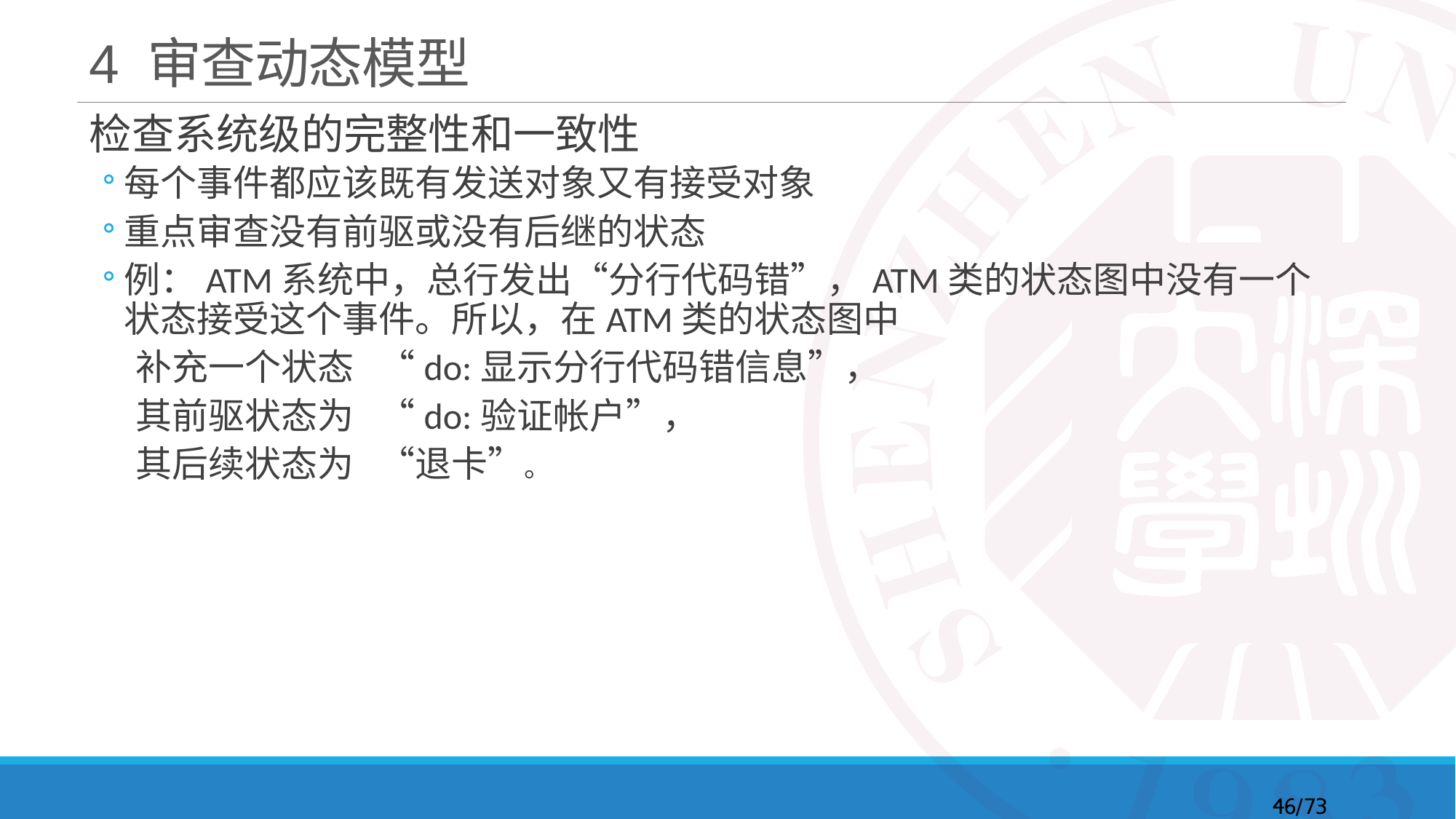

# 4 审查动态模型
检查系统级的完整性和一致性
每个事件都应该既有发送对象又有接受对象
重点审查没有前驱或没有后继的状态
例：ATM系统中，总行发出“分行代码错”，ATM类的状态图中没有一个状态接受这个事件。所以，在ATM类的状态图中
   补充一个状态   “do:显示分行代码错信息”，
   其前驱状态为   “do:验证帐户”，
   其后续状态为   “退卡”。

46/73